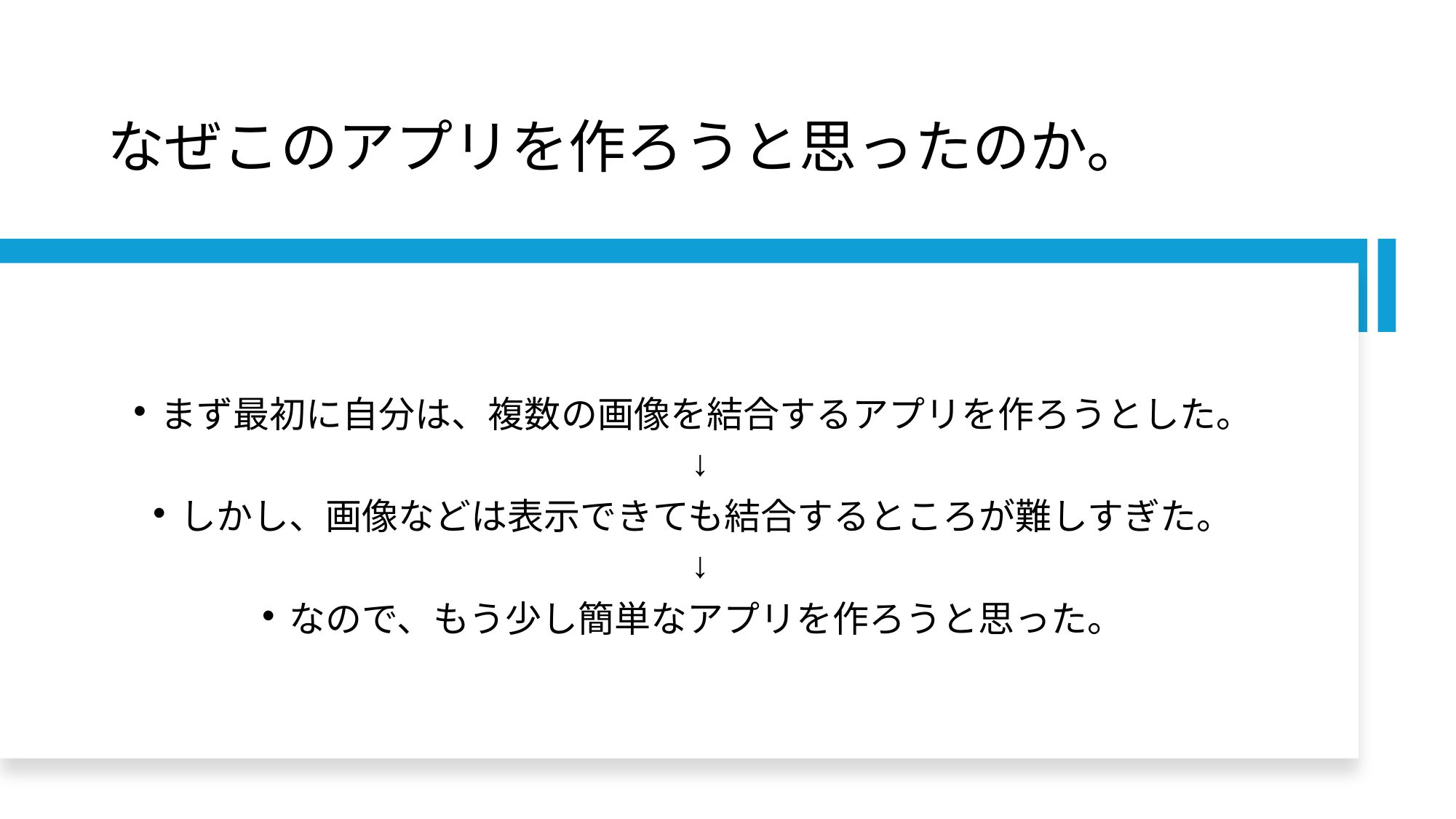

なぜこのアプリを作ろうと思ったのか。

まず最初に自分は、複数の画像を結合するアプリを作ろうとした。
↓
しかし、画像などは表示できても結合するところが難しすぎた。
↓
なので、もう少し簡単なアプリを作ろうと思った。